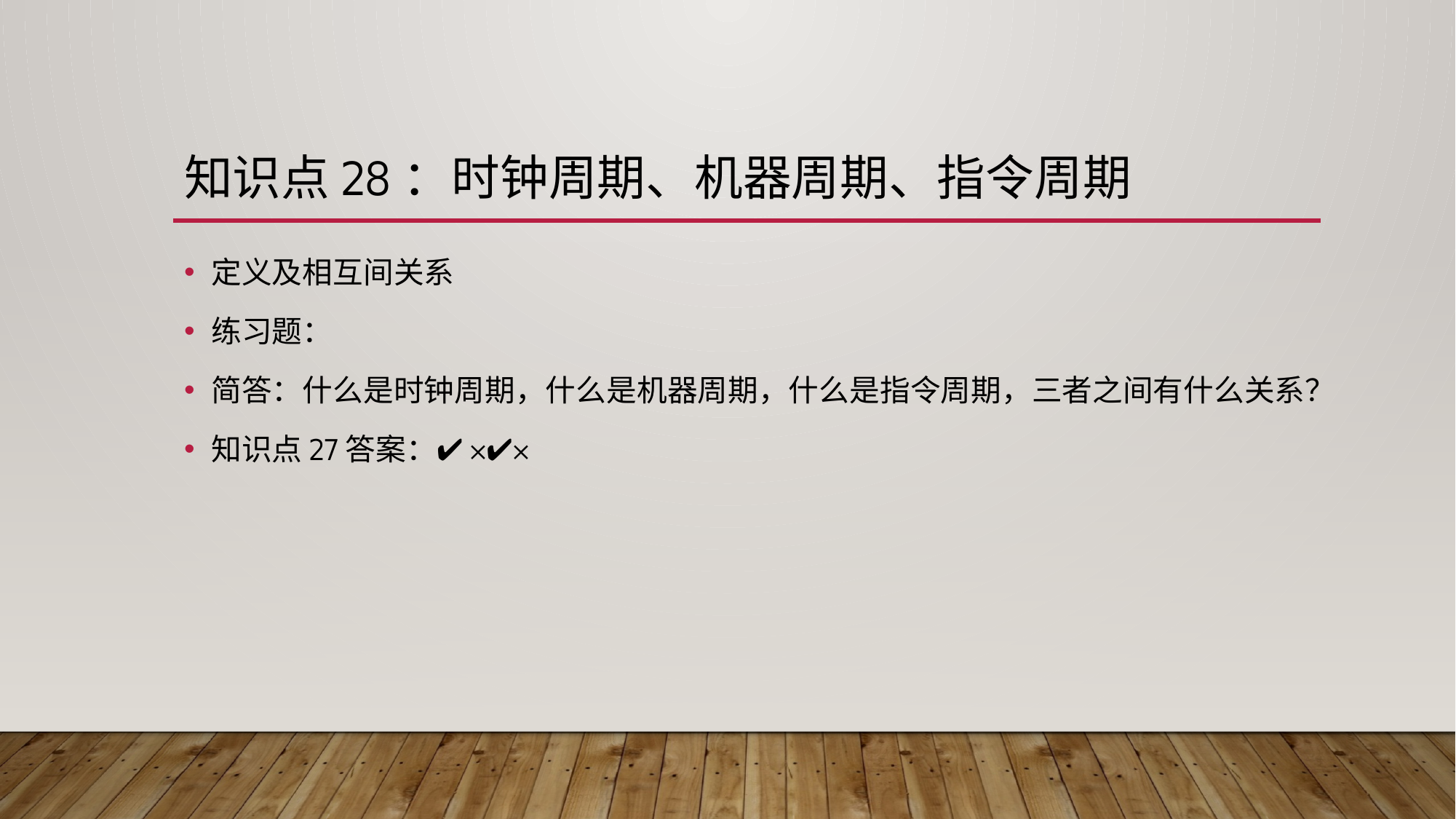

# 知识点28：时钟周期、机器周期、指令周期
定义及相互间关系
练习题：
简答：什么是时钟周期，什么是机器周期，什么是指令周期，三者之间有什么关系？
知识点27答案：✔×✔×